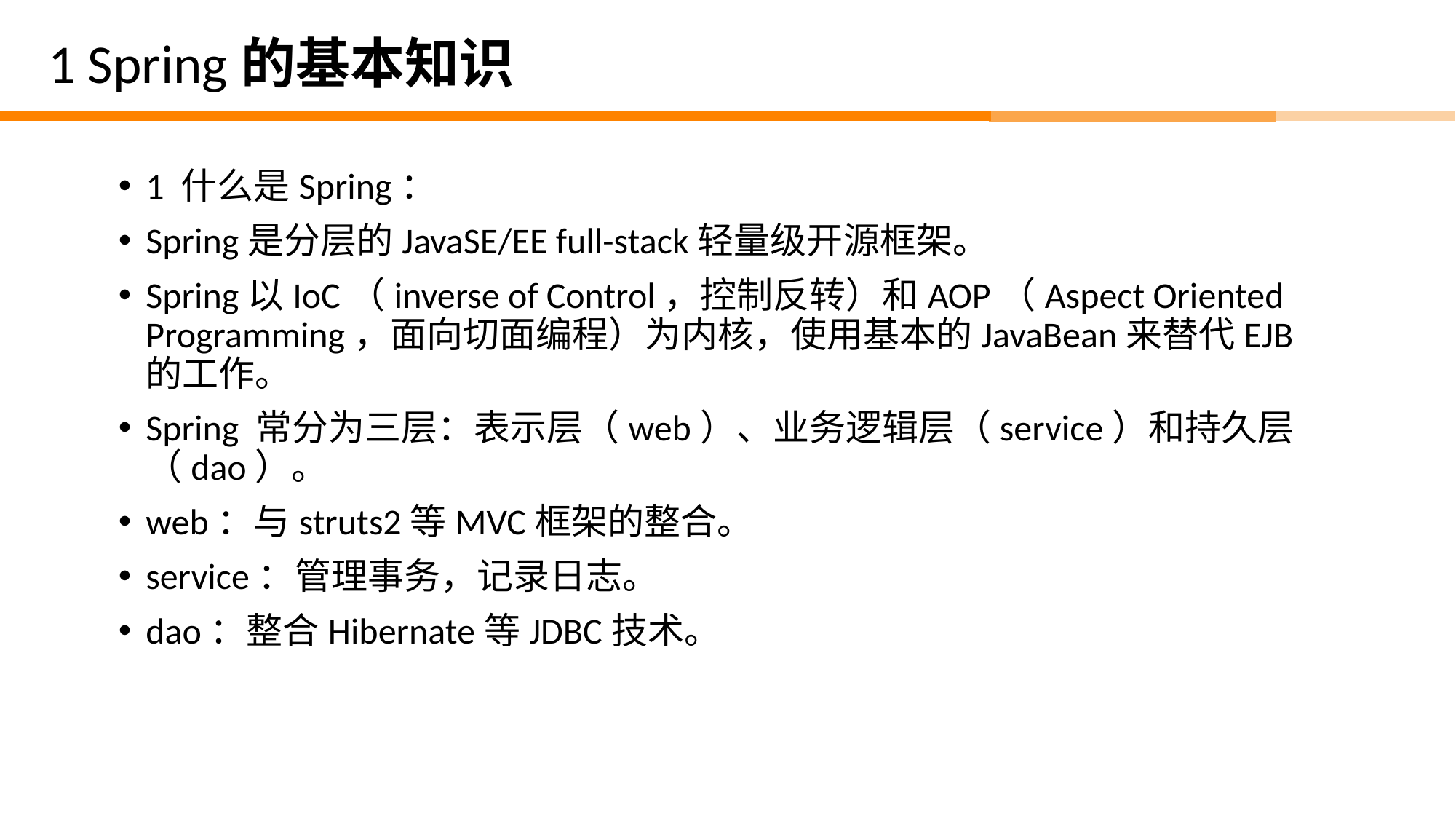

# 1 Spring的基本知识
1 什么是Spring：
Spring是分层的JavaSE/EE full-stack轻量级开源框架。
Spring以IoC（inverse of Control，控制反转）和AOP（Aspect Oriented Programming，面向切面编程）为内核，使用基本的JavaBean来替代EJB的工作。
Spring 常分为三层：表示层（web）、业务逻辑层（service）和持久层（dao）。
web：与struts2等MVC框架的整合。
service：管理事务，记录日志。
dao：整合Hibernate等JDBC技术。